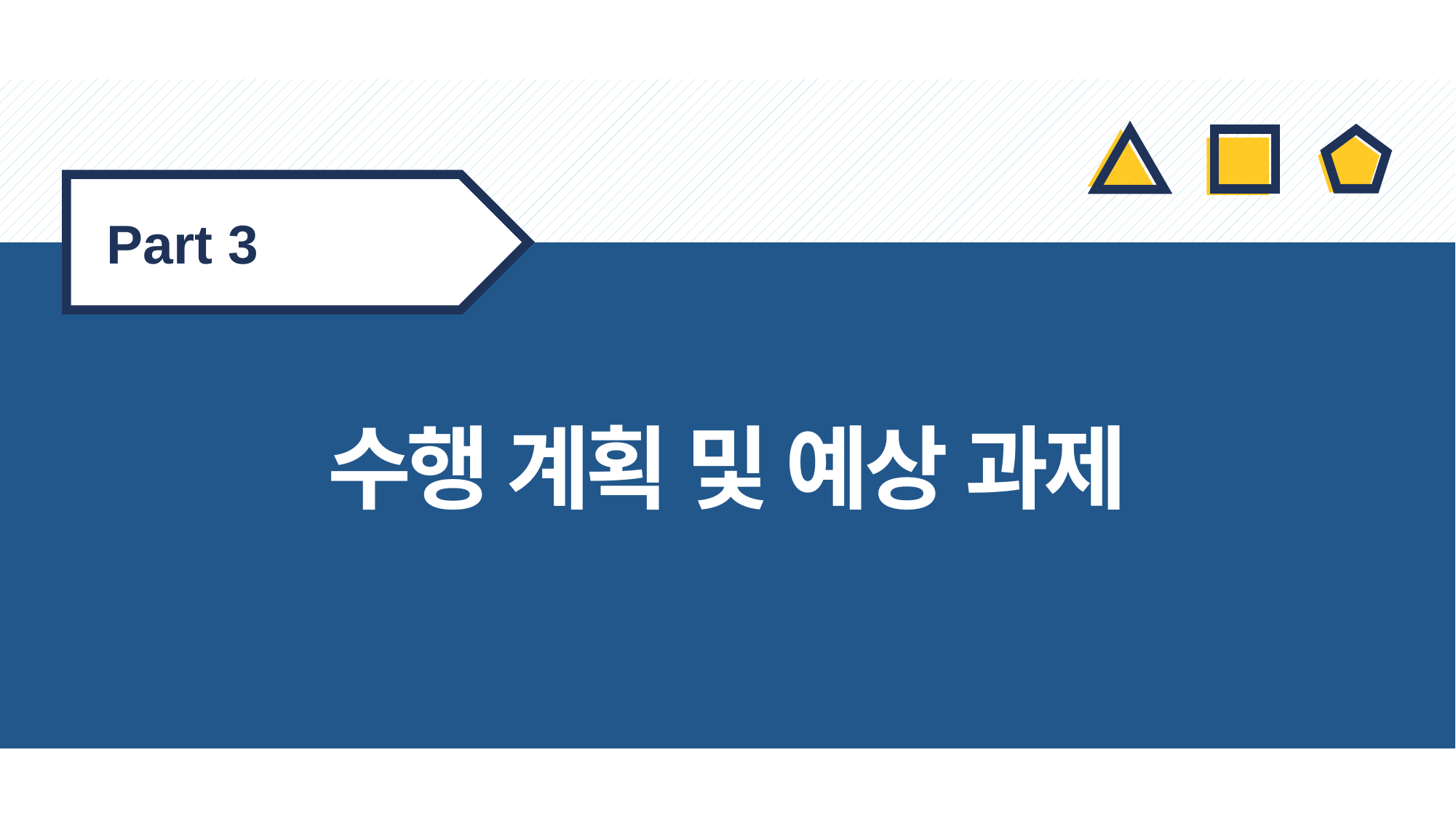

Part 3

수행 계획 및 예상 과제